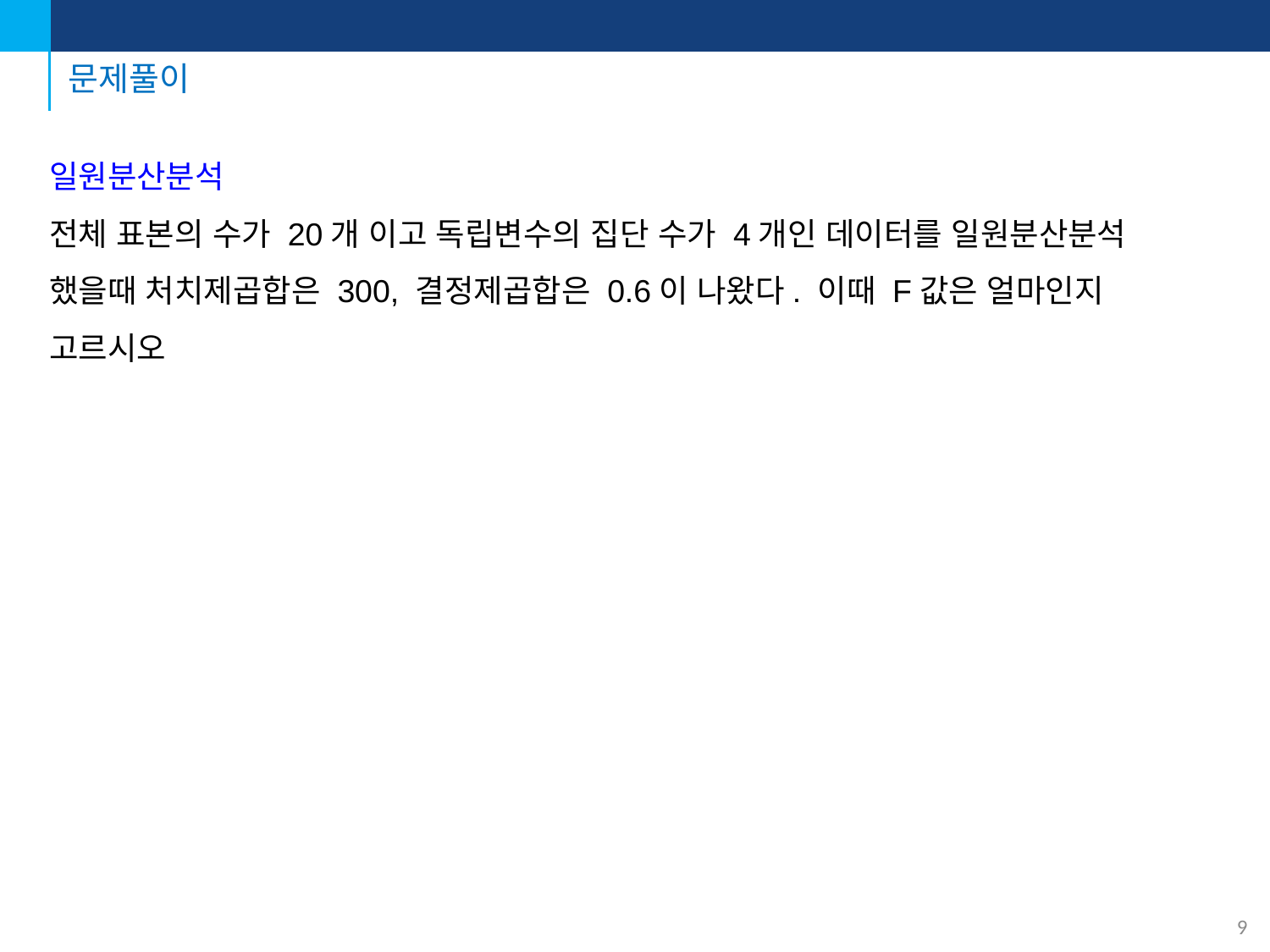

# 문제풀이
일원분산분석
전체 표본의 수가 20개 이고 독립변수의 집단 수가 4개인 데이터를 일원분산분석 했을때 처치제곱합은 300, 결정제곱합은 0.6이 나왔다. 이때 F값은 얼마인지 고르시오
9